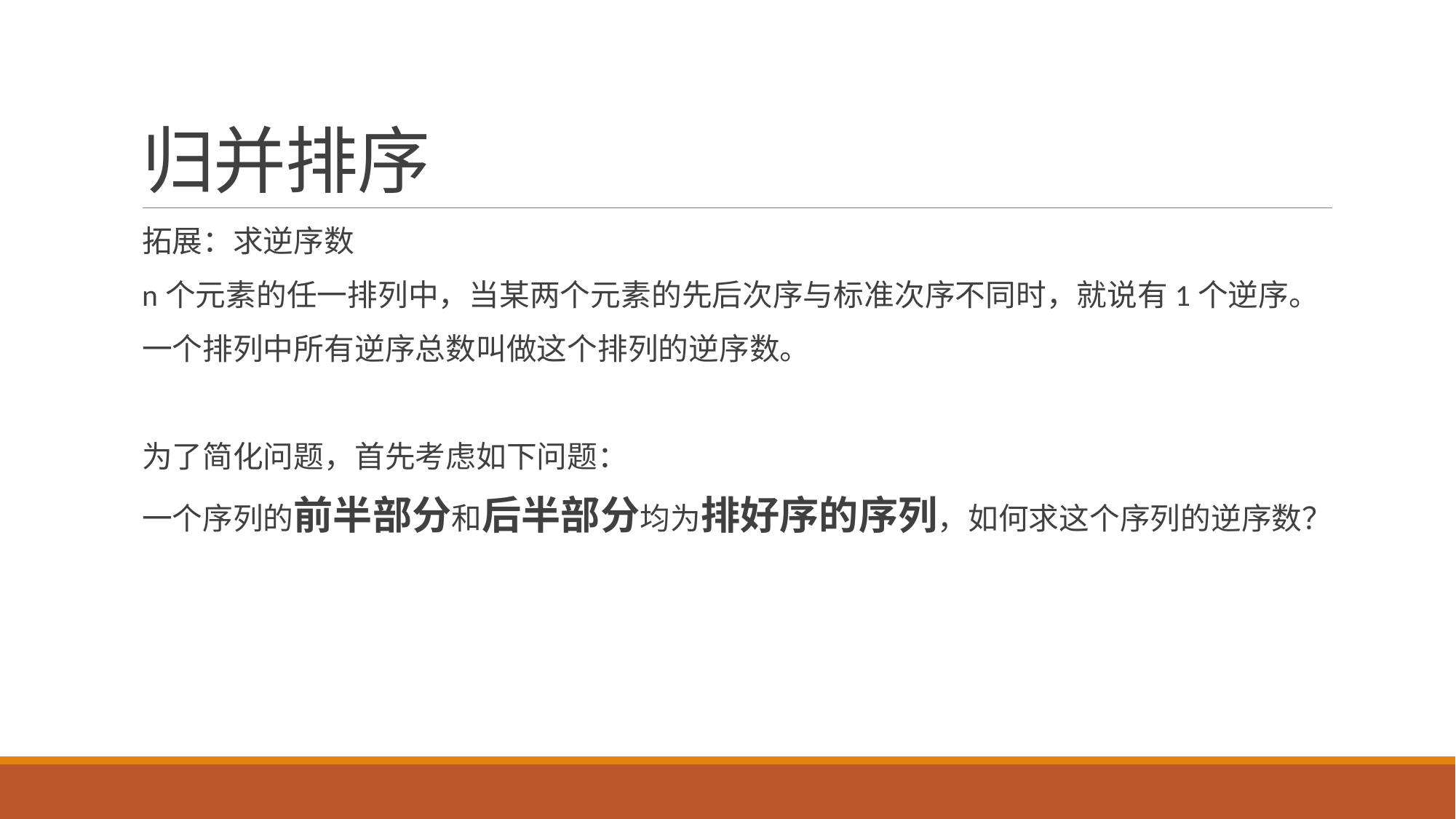

# 归并排序
拓展：求逆序数
n个元素的任一排列中，当某两个元素的先后次序与标准次序不同时，就说有1个逆序。
一个排列中所有逆序总数叫做这个排列的逆序数。

为了简化问题，首先考虑如下问题：
一个序列的前半部分和后半部分均为排好序的序列，如何求这个序列的逆序数？